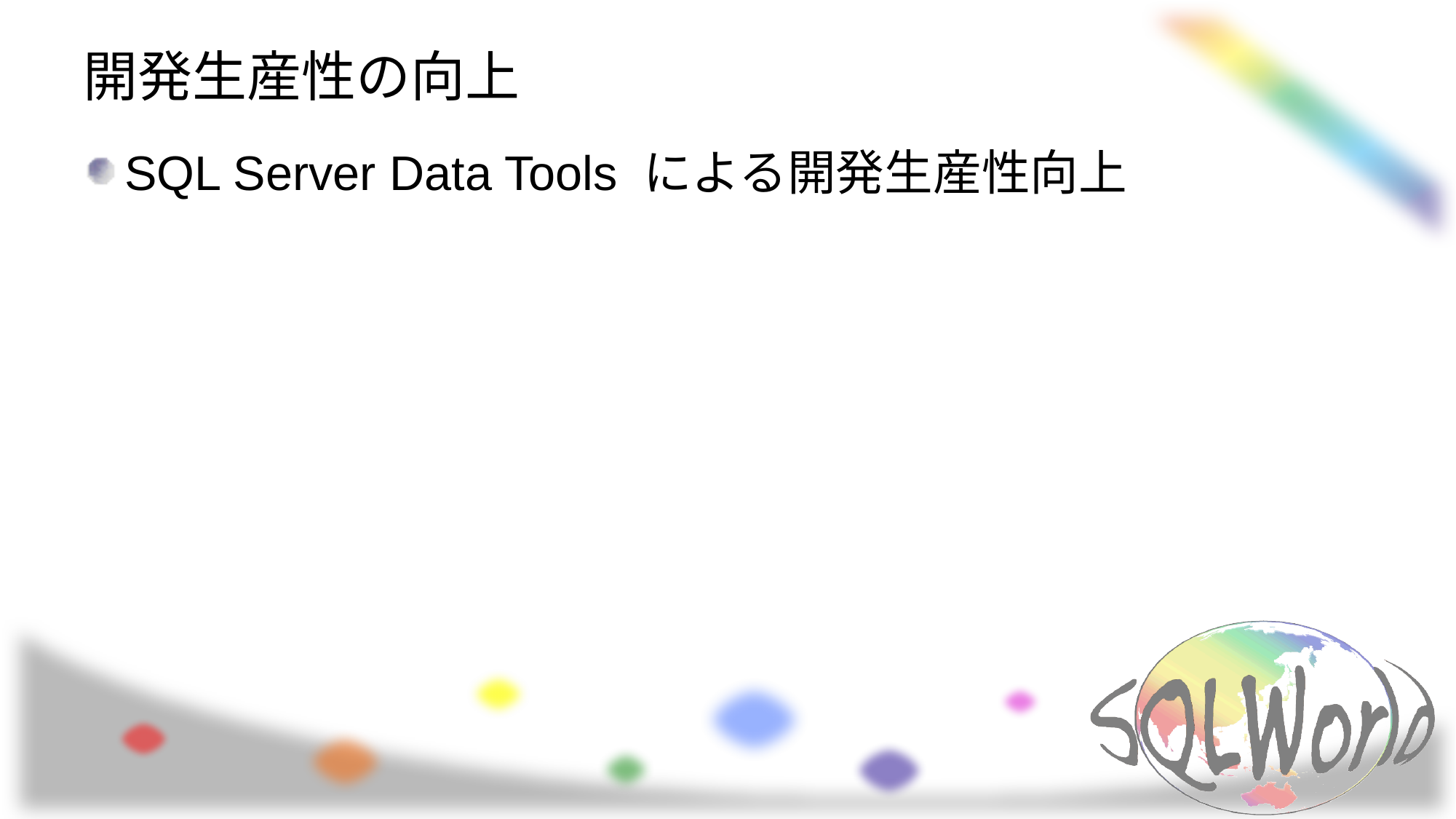

# 開発生産性の向上
SQL Server Data Tools による開発生産性向上